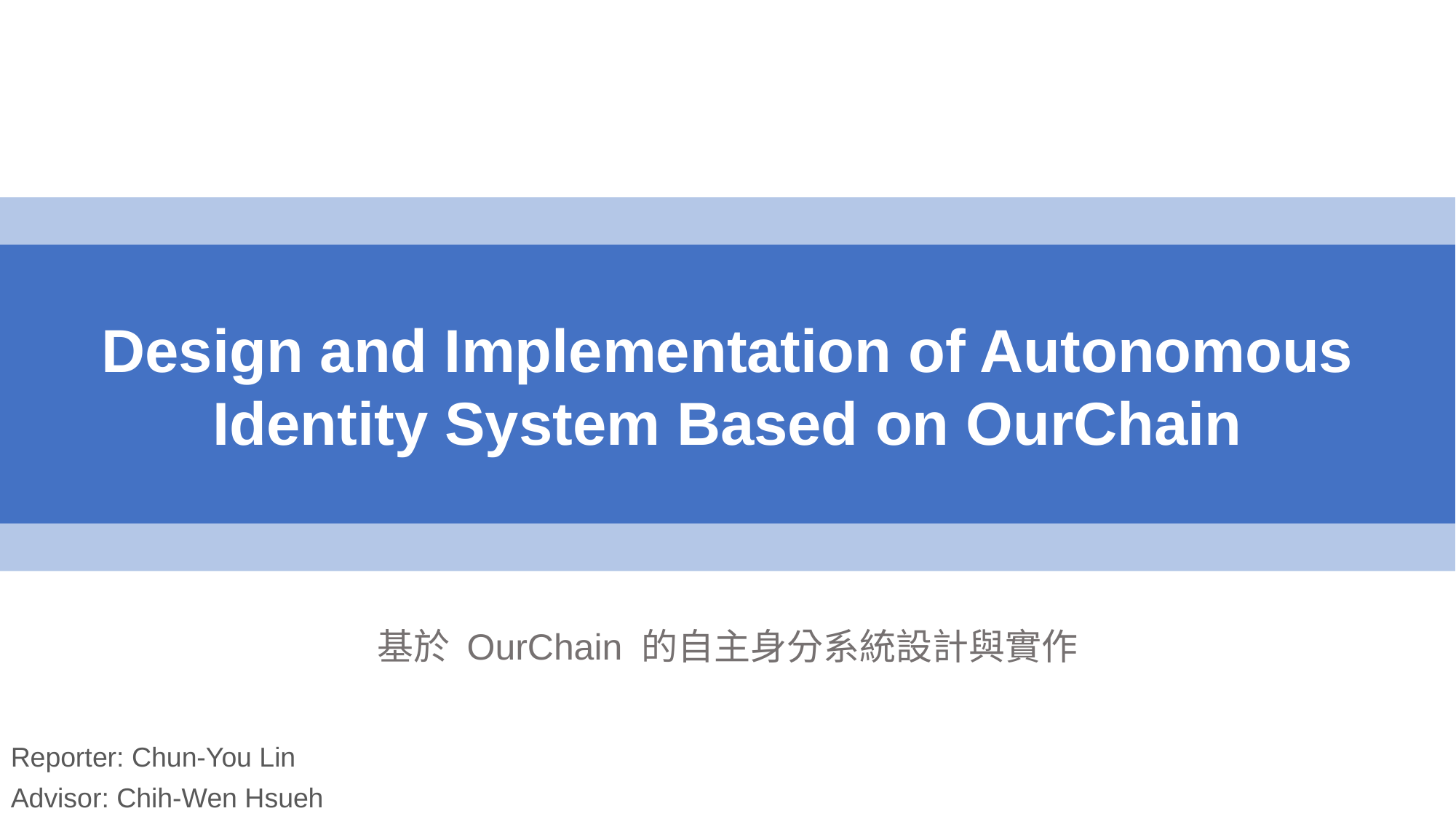

Design and Implementation of Autonomous Identity System Based on OurChain
基於 OurChain 的自主身分系統設計與實作
Reporter: Chun-You Lin
Advisor: Chih-Wen Hsueh